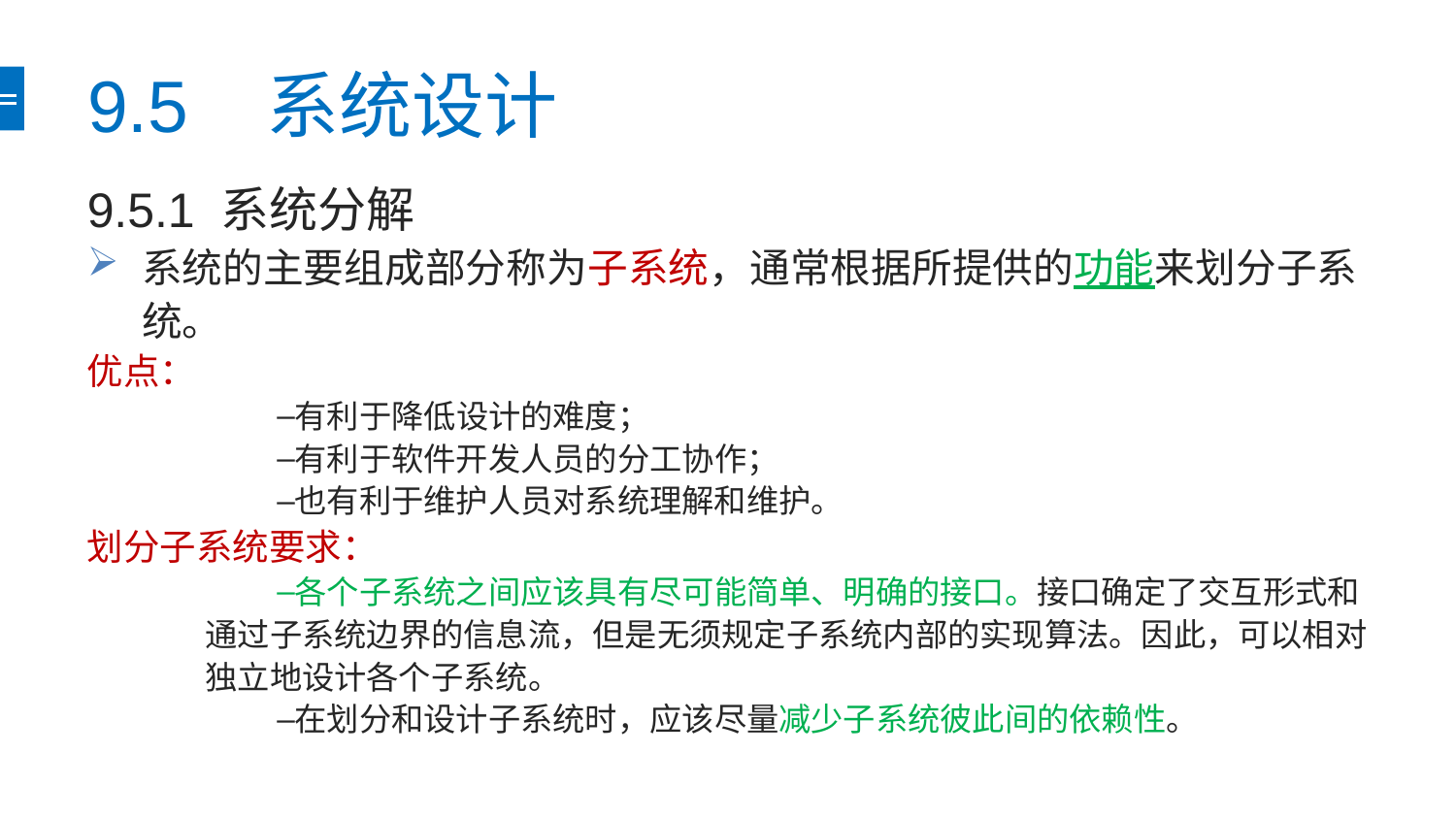

# 9.5   系统设计
9.5.1 系统分解
系统的主要组成部分称为子系统，通常根据所提供的功能来划分子系统。
优点：
有利于降低设计的难度；
有利于软件开发人员的分工协作；
也有利于维护人员对系统理解和维护。
划分子系统要求：
各个子系统之间应该具有尽可能简单、明确的接口。接口确定了交互形式和通过子系统边界的信息流，但是无须规定子系统内部的实现算法。因此，可以相对独立地设计各个子系统。
在划分和设计子系统时，应该尽量减少子系统彼此间的依赖性。